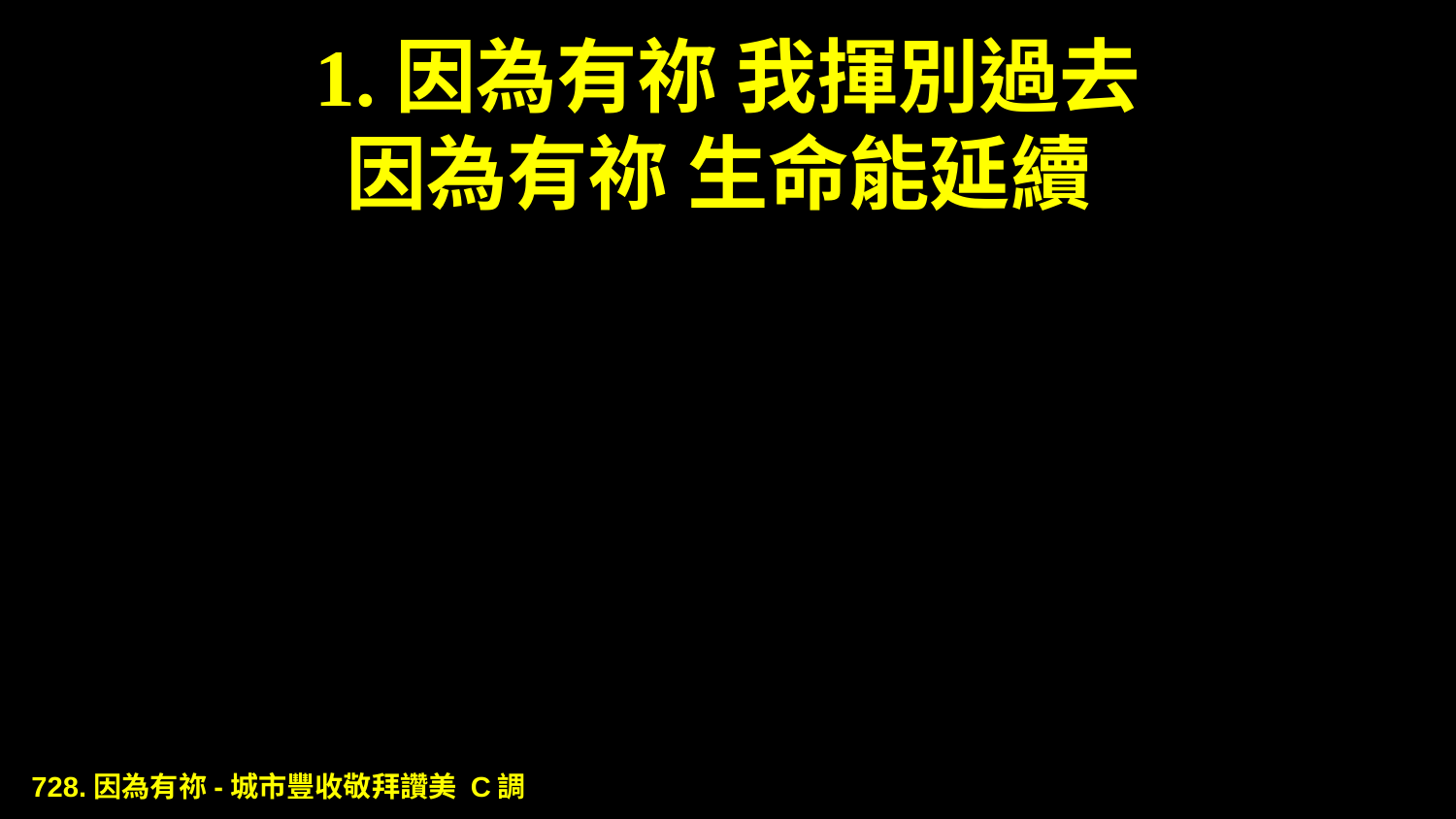

# 1.因為有祢 我揮別過去 因為有祢 生命能延續
728.因為有祢-城市豐收敬拜讚美 C調